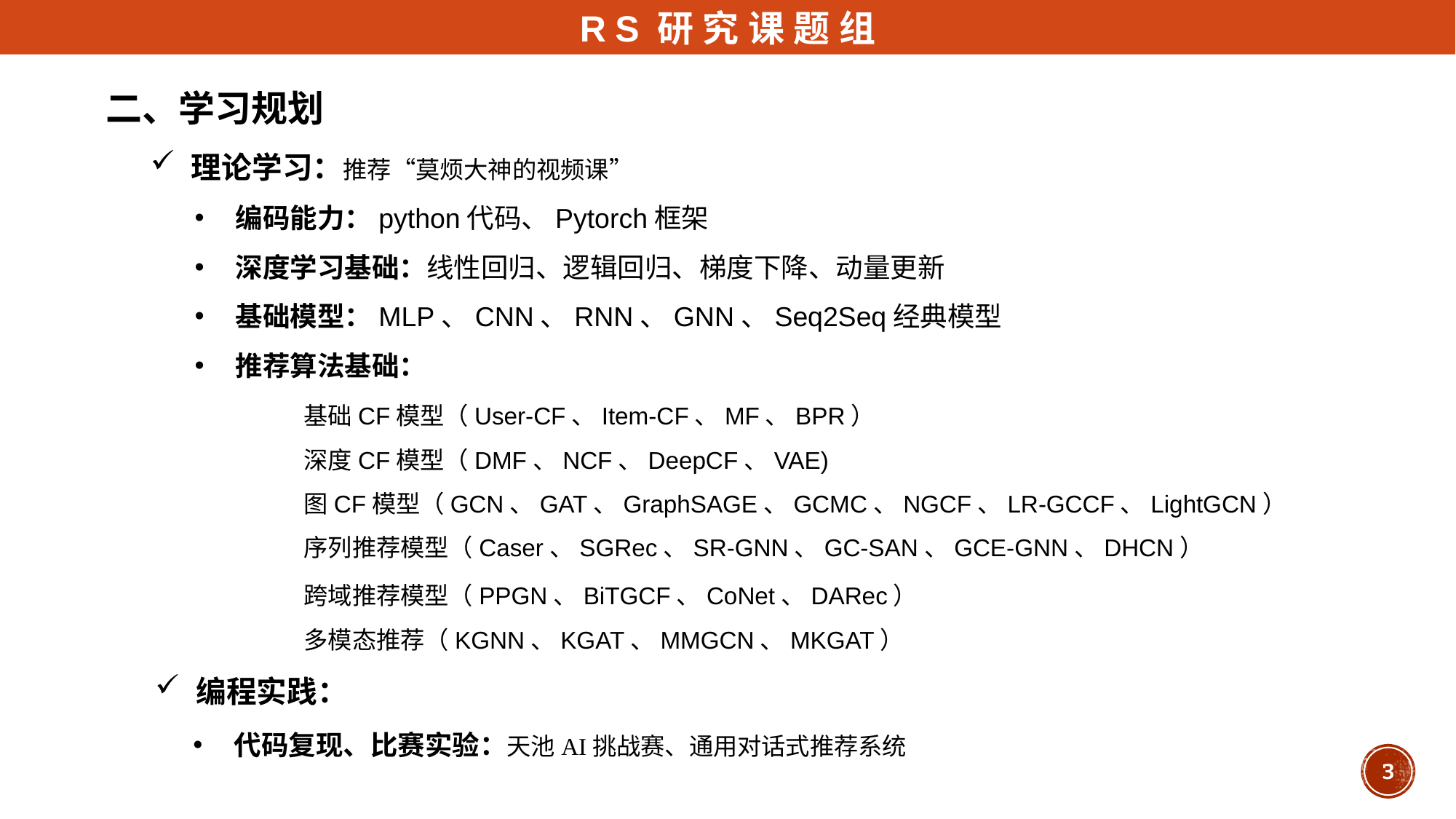

RS研究课题组
二、学习规划
理论学习：推荐“莫烦大神的视频课”
编码能力：python代码、Pytorch框架
深度学习基础：线性回归、逻辑回归、梯度下降、动量更新
基础模型：MLP、CNN、RNN、GNN、Seq2Seq经典模型
推荐算法基础：
	基础CF模型（User-CF、Item-CF、MF、BPR）
	深度CF模型（DMF、NCF、DeepCF、VAE)
	图CF模型（GCN、GAT、GraphSAGE、GCMC、NGCF、LR-GCCF、LightGCN）
	序列推荐模型（Caser、SGRec、SR-GNN、GC-SAN、GCE-GNN、DHCN）
	跨域推荐模型（PPGN、BiTGCF、CoNet、DARec）
	多模态推荐（KGNN、KGAT、MMGCN、MKGAT）
编程实践：
代码复现、比赛实验：天池AI挑战赛、通用对话式推荐系统
3